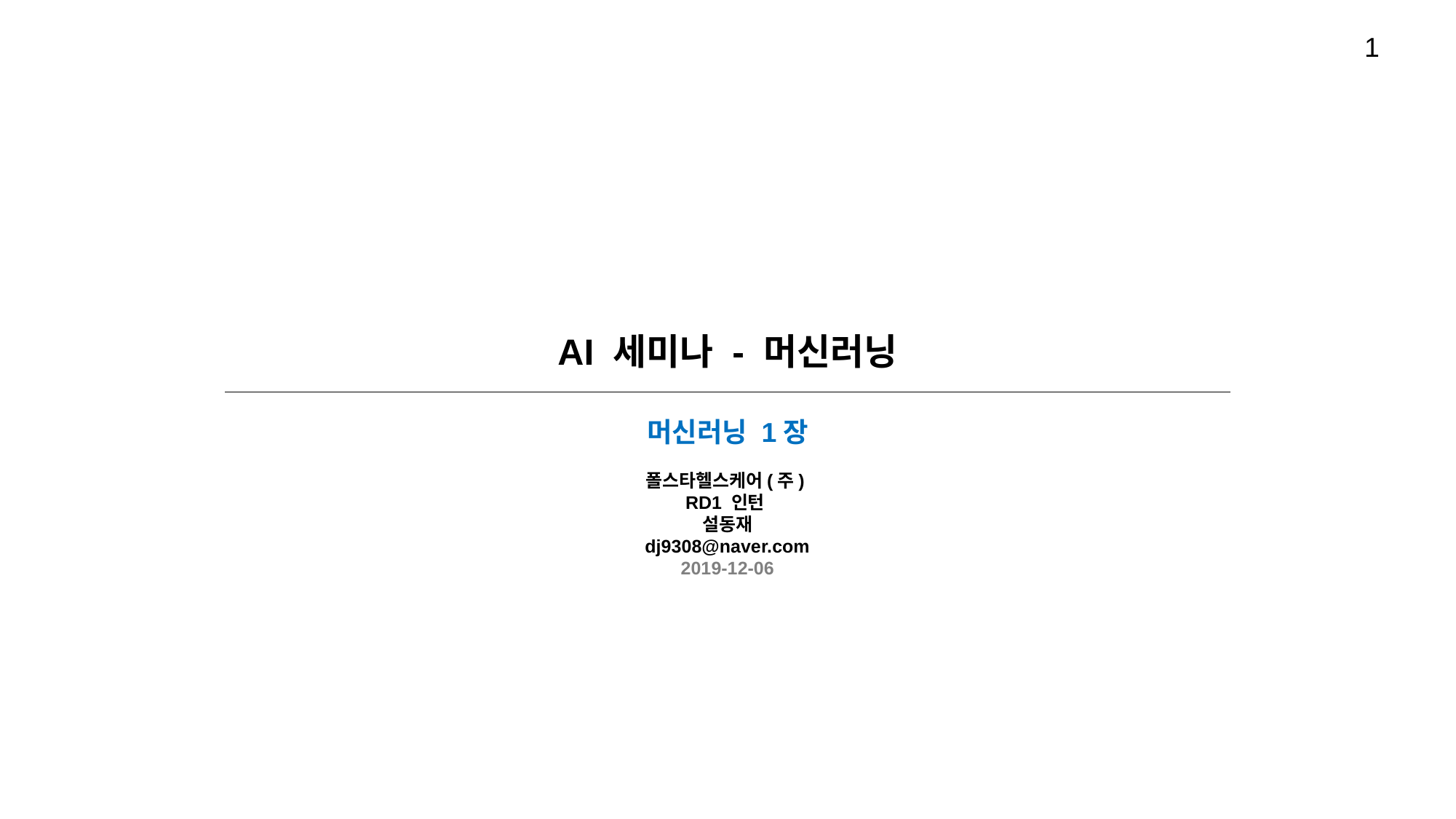

1
AI 세미나 - 머신러닝
머신러닝 1장

폴스타헬스케어(주)
RD1 인턴
설동재
dj9308@naver.com
2019-12-06